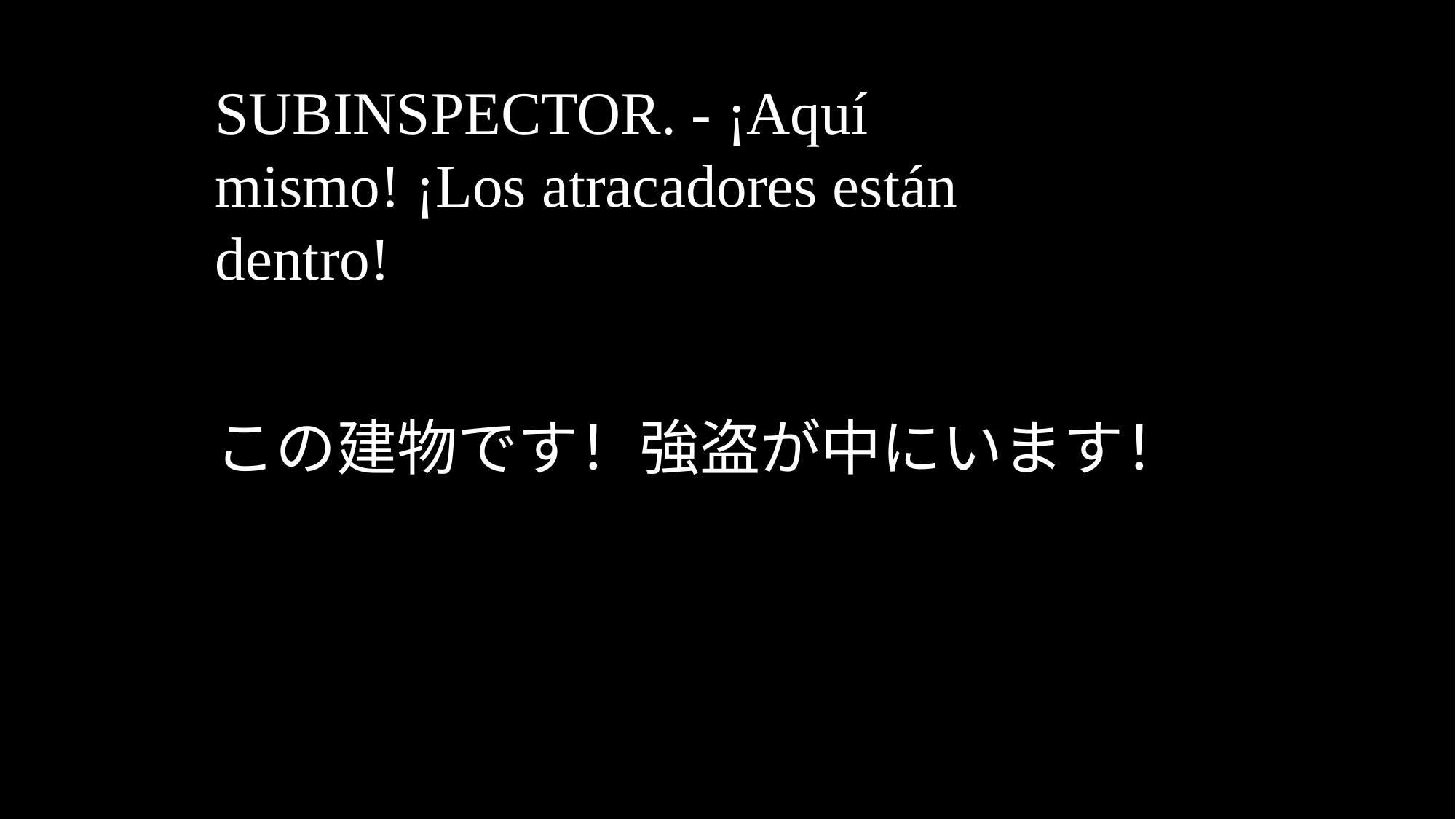

SUBINSPECTOR. - ¡Aquí mismo! ¡Los atracadores están dentro!

この建物です！強盗が中にいます！